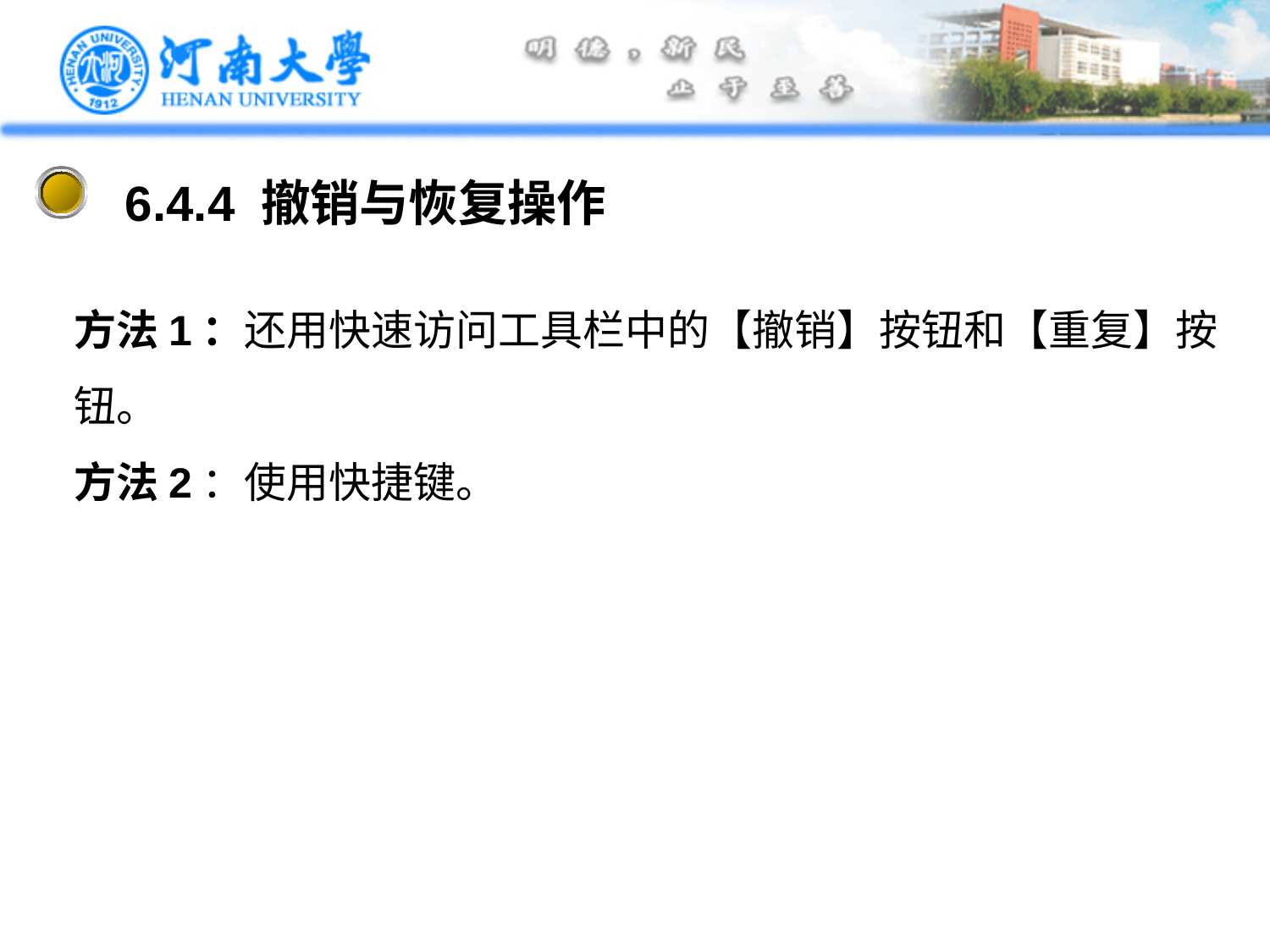

6.4.4 撤销与恢复操作

方法1：还用快速访问工具栏中的【撤销】按钮和【重复】按钮。
方法2：使用快捷键。